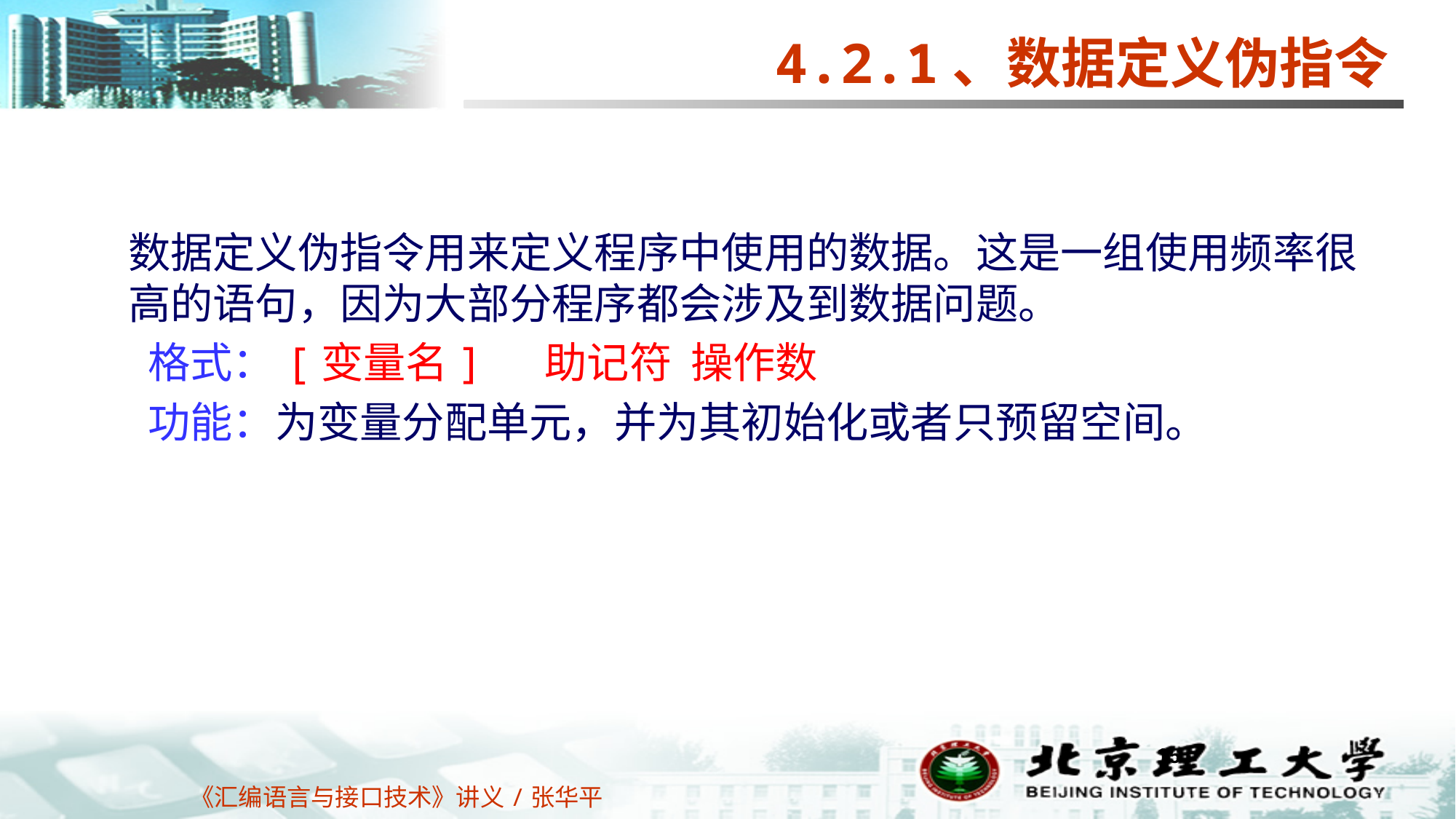

4.2.1、数据定义伪指令
数据定义伪指令用来定义程序中使用的数据。这是一组使用频率很高的语句，因为大部分程序都会涉及到数据问题。
 格式：[变量名]  助记符  操作数
 功能：为变量分配单元，并为其初始化或者只预留空间。
15